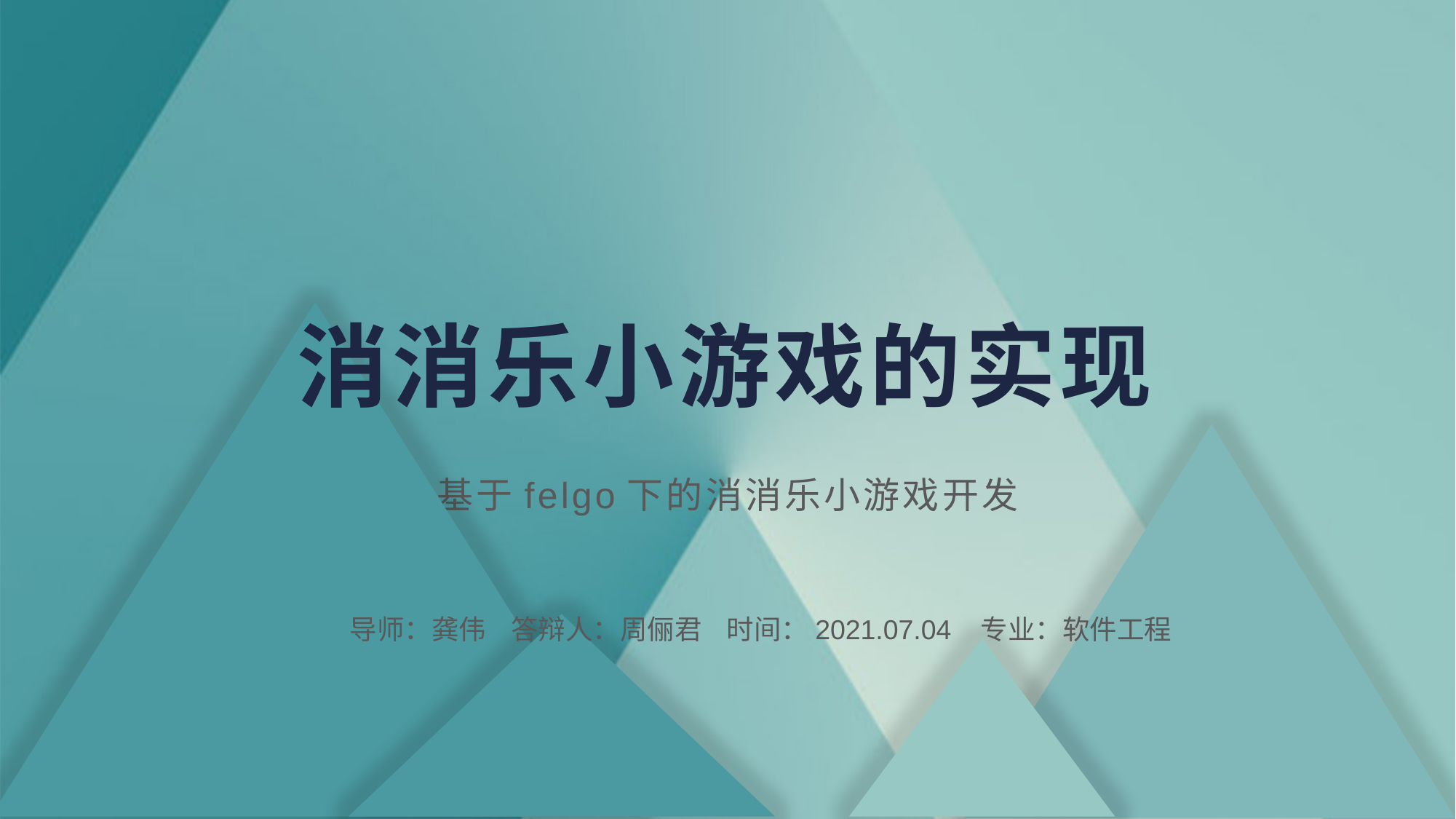

# 消消乐小游戏的实现

基于felgo下的消消乐小游戏开发
导师：龚伟    答辩人：周俪君    时间：2021.07.04   专业：软件工程